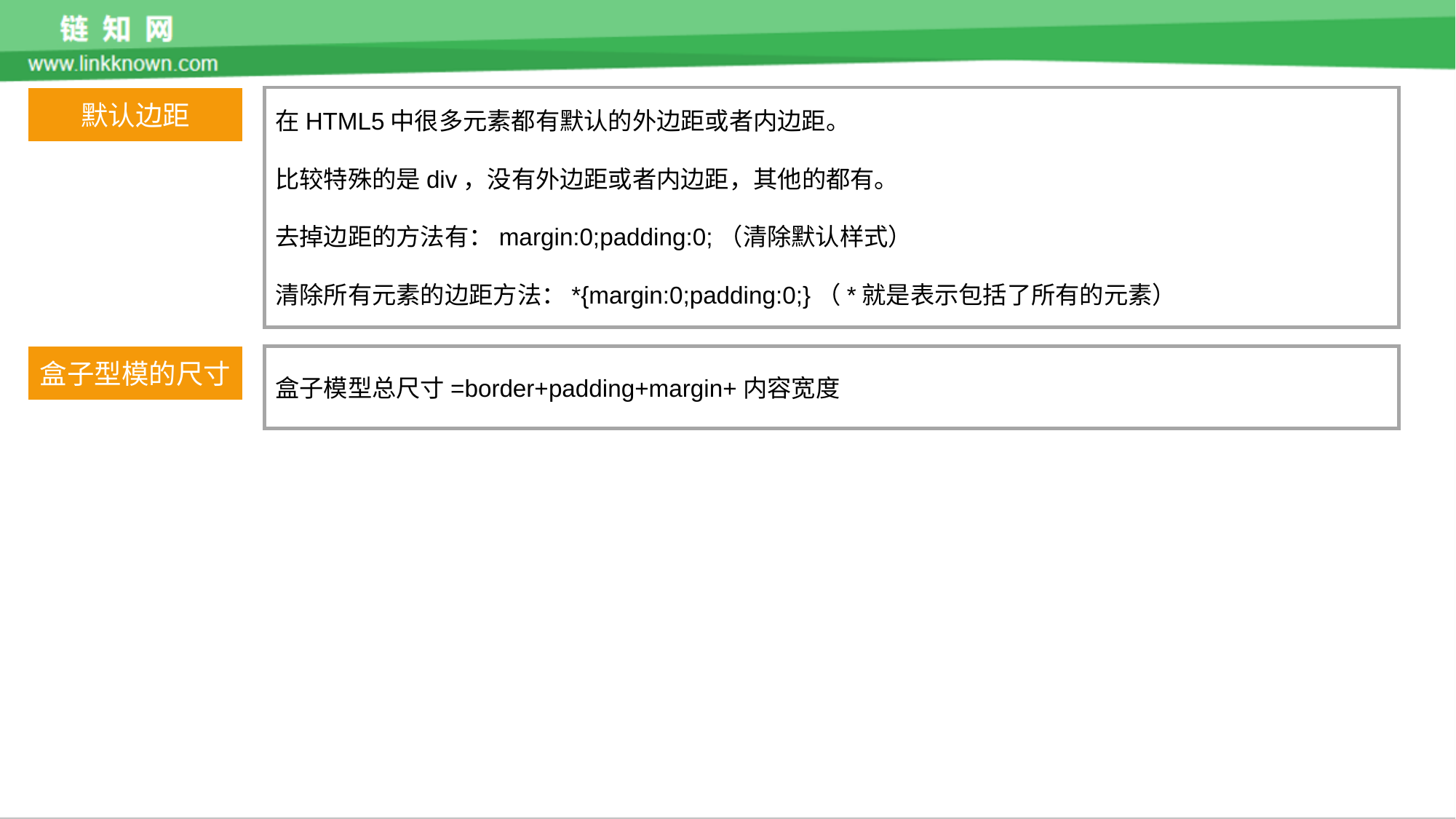

默认边距
在HTML5中很多元素都有默认的外边距或者内边距。

比较特殊的是div，没有外边距或者内边距，其他的都有。

去掉边距的方法有：margin:0;padding:0;（清除默认样式）

清除所有元素的边距方法：*{margin:0;padding:0;}（*就是表示包括了所有的元素）
盒子型模的尺寸
盒子模型总尺寸=border+padding+margin+内容宽度